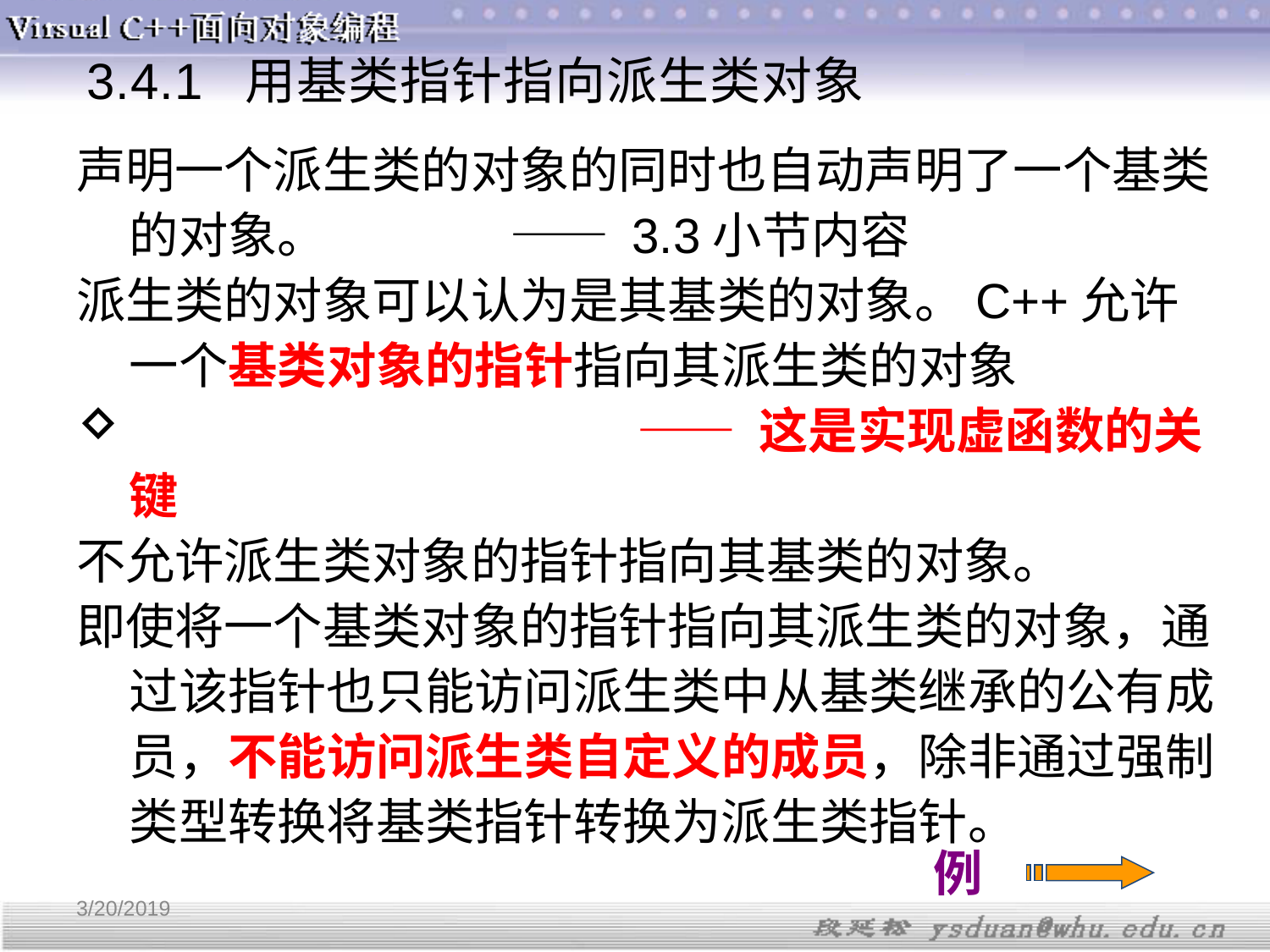

3.4.1  用基类指针指向派生类对象
声明一个派生类的对象的同时也自动声明了一个基类的对象。   		—— 3.3小节内容
派生类的对象可以认为是其基类的对象。C++允许一个基类对象的指针指向其派生类的对象
				—— 这是实现虚函数的关键
不允许派生类对象的指针指向其基类的对象。
即使将一个基类对象的指针指向其派生类的对象，通过该指针也只能访问派生类中从基类继承的公有成员，不能访问派生类自定义的成员，除非通过强制类型转换将基类指针转换为派生类指针。
例

3/20/2019